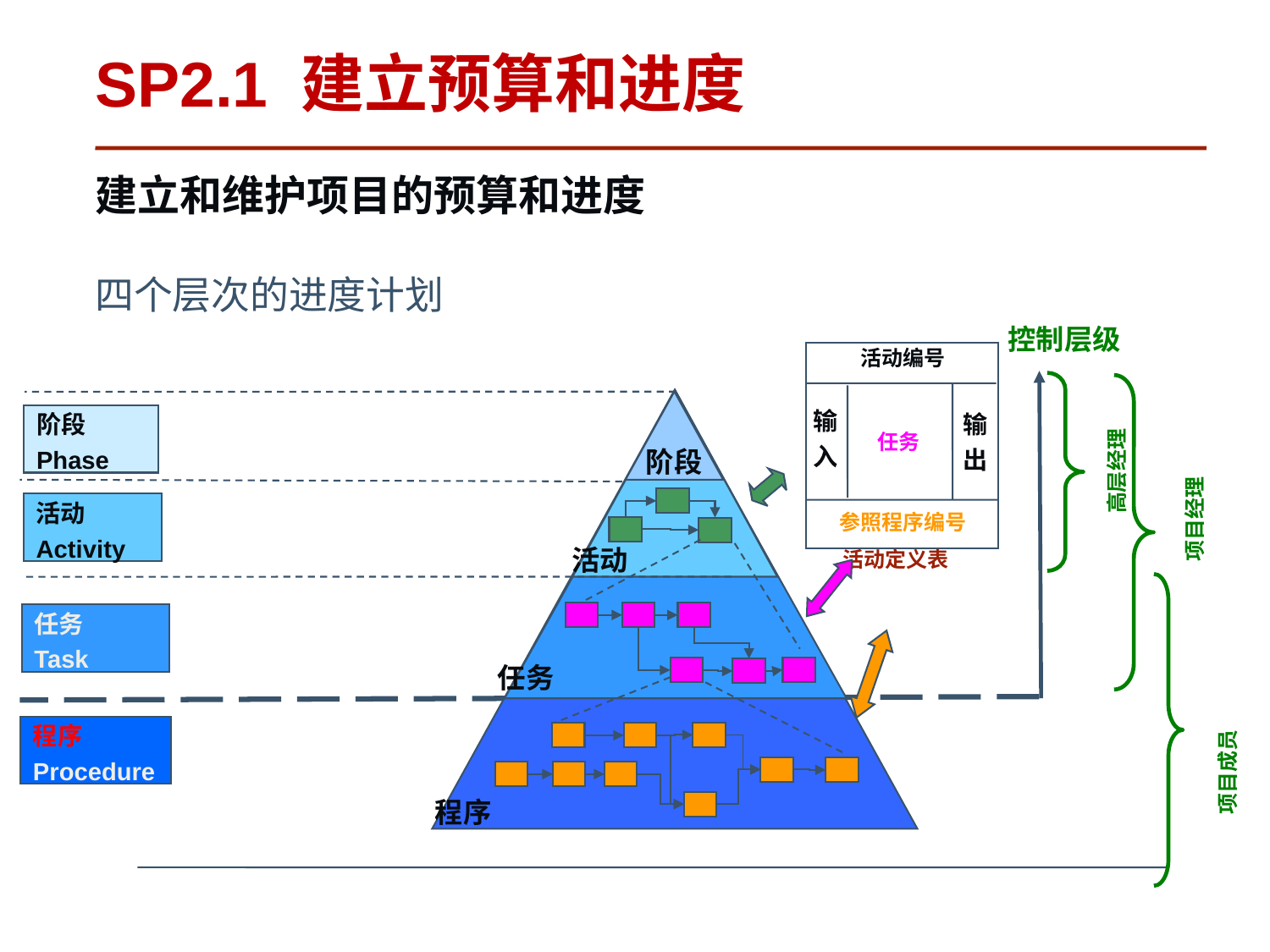

# SP2.1 建立预算和进度
建立和维护项目的预算和进度

四个层次的进度计划
控制层级
活动编号

输入
输出
阶段
Phase
任务
阶段
高层经理

活动
Activity
项目经理

参照程序编号

活动

活动定义表

任务
Task
任务

程序
Procedure

项目成员

程序